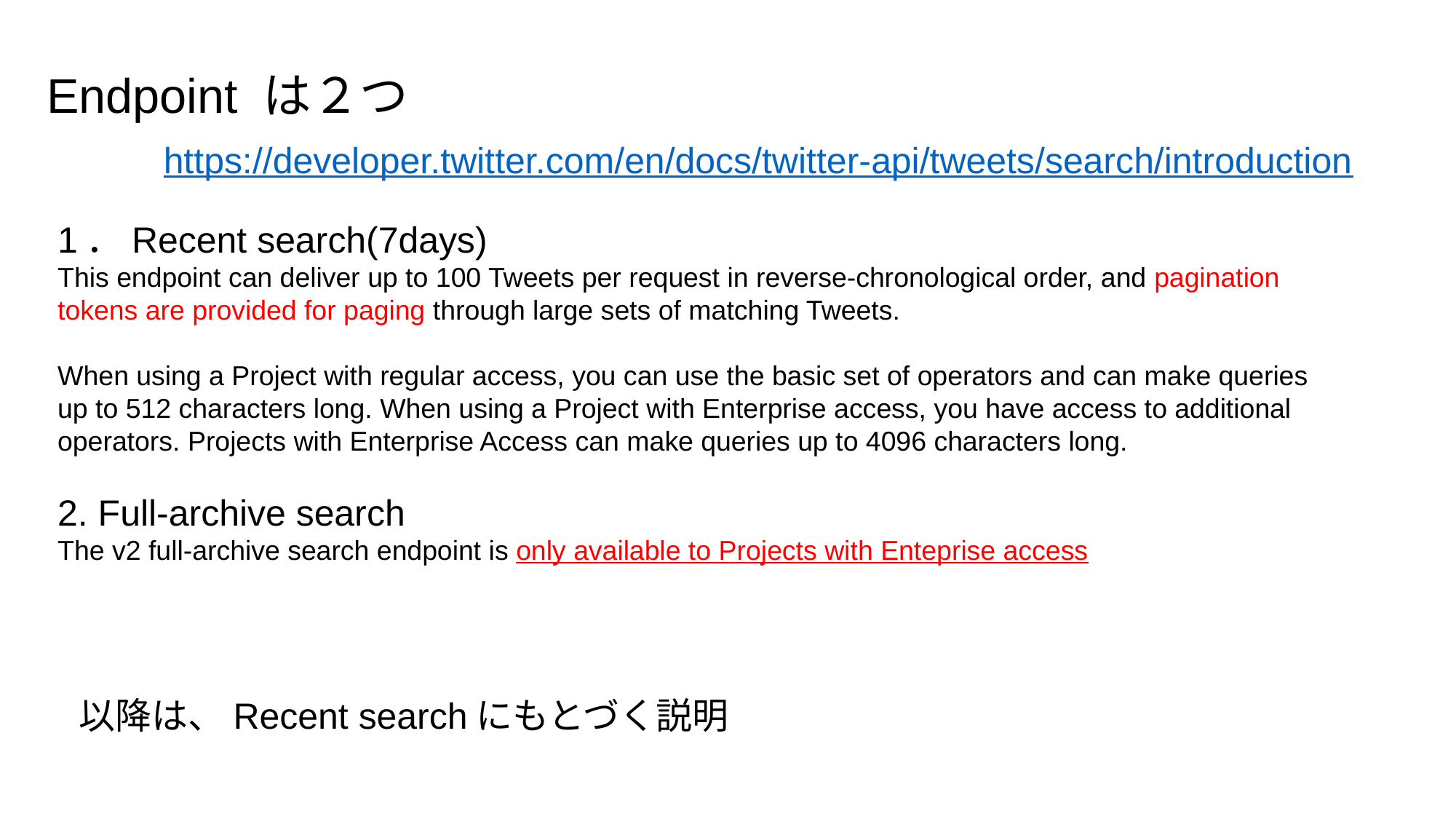

Endpoint は２つ
https://developer.twitter.com/en/docs/twitter-api/tweets/search/introduction

1．Recent search(7days)
This endpoint can deliver up to 100 Tweets per request in reverse-chronological order, and pagination tokens are provided for paging through large sets of matching Tweets.

When using a Project with regular access, you can use the basic set of operators and can make queries up to 512 characters long. When using a Project with Enterprise access, you have access to additional operators. Projects with Enterprise Access can make queries up to 4096 characters long.

2. Full-archive search
The v2 full-archive search endpoint is only available to Projects with Enteprise access
以降は、Recent searchにもとづく説明